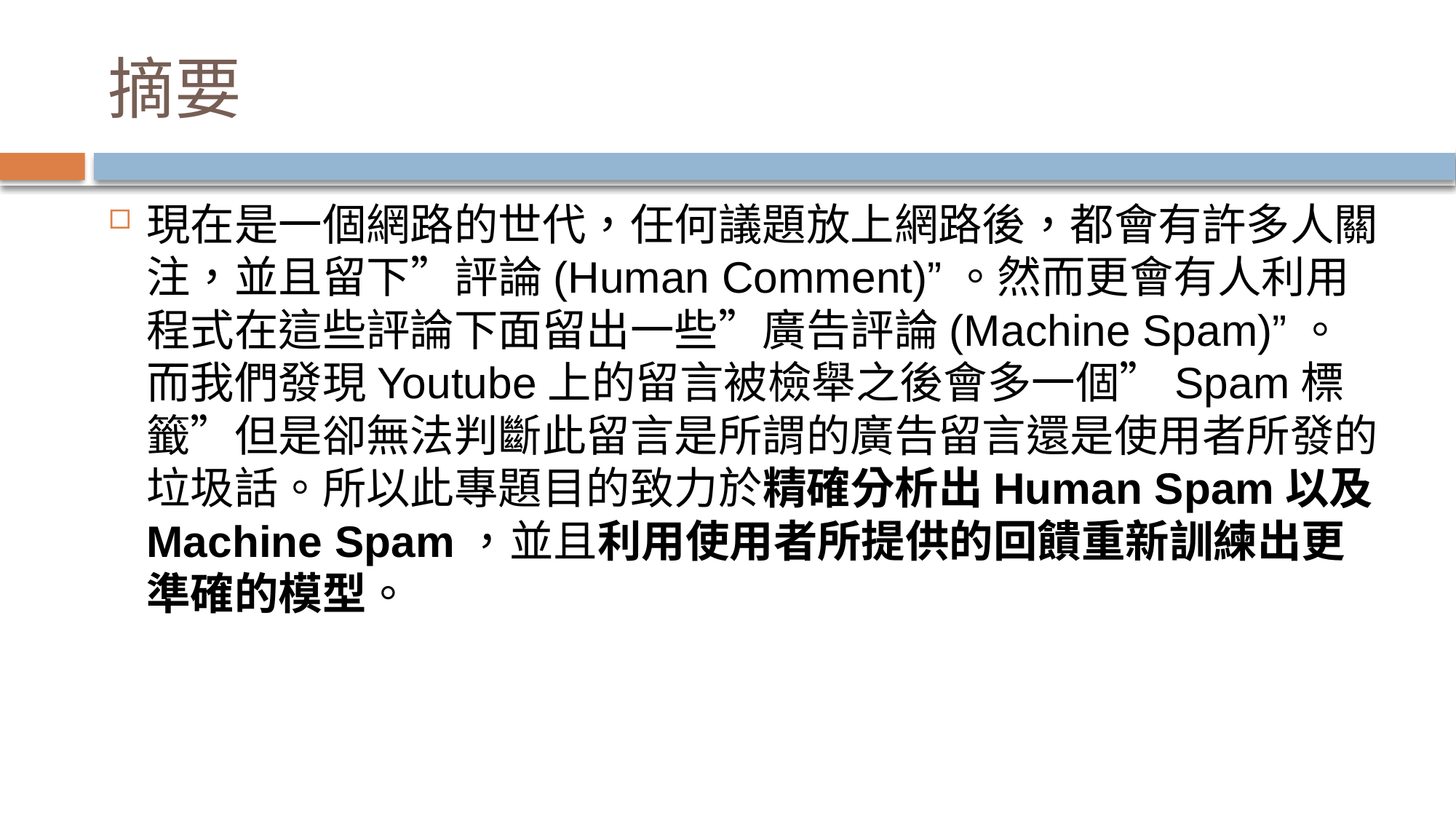

# 摘要
現在是一個網路的世代，任何議題放上網路後，都會有許多人關注，並且留下”評論(Human Comment)”。然而更會有人利用程式在這些評論下面留出一些”廣告評論(Machine Spam)”。而我們發現Youtube上的留言被檢舉之後會多一個”Spam標籤”但是卻無法判斷此留言是所謂的廣告留言還是使用者所發的垃圾話。所以此專題目的致力於精確分析出Human Spam以及Machine Spam，並且利用使用者所提供的回饋重新訓練出更準確的模型。